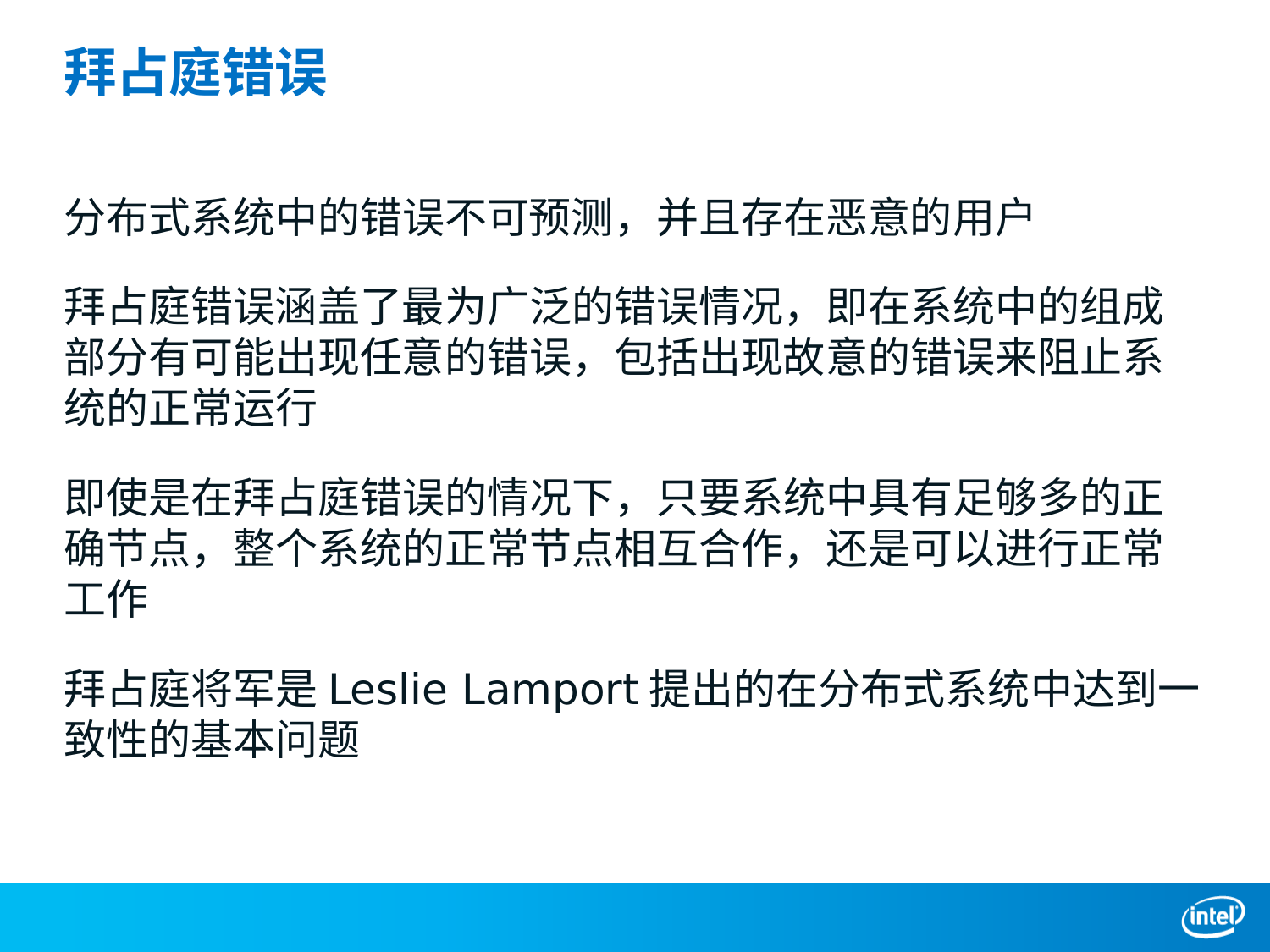

# 拜占庭错误
分布式系统中的错误不可预测，并且存在恶意的用户
拜占庭错误涵盖了最为广泛的错误情况，即在系统中的组成部分有可能出现任意的错误，包括出现故意的错误来阻止系统的正常运行
即使是在拜占庭错误的情况下，只要系统中具有足够多的正确节点，整个系统的正常节点相互合作，还是可以进行正常工作
拜占庭将军是Leslie Lamport提出的在分布式系统中达到一致性的基本问题